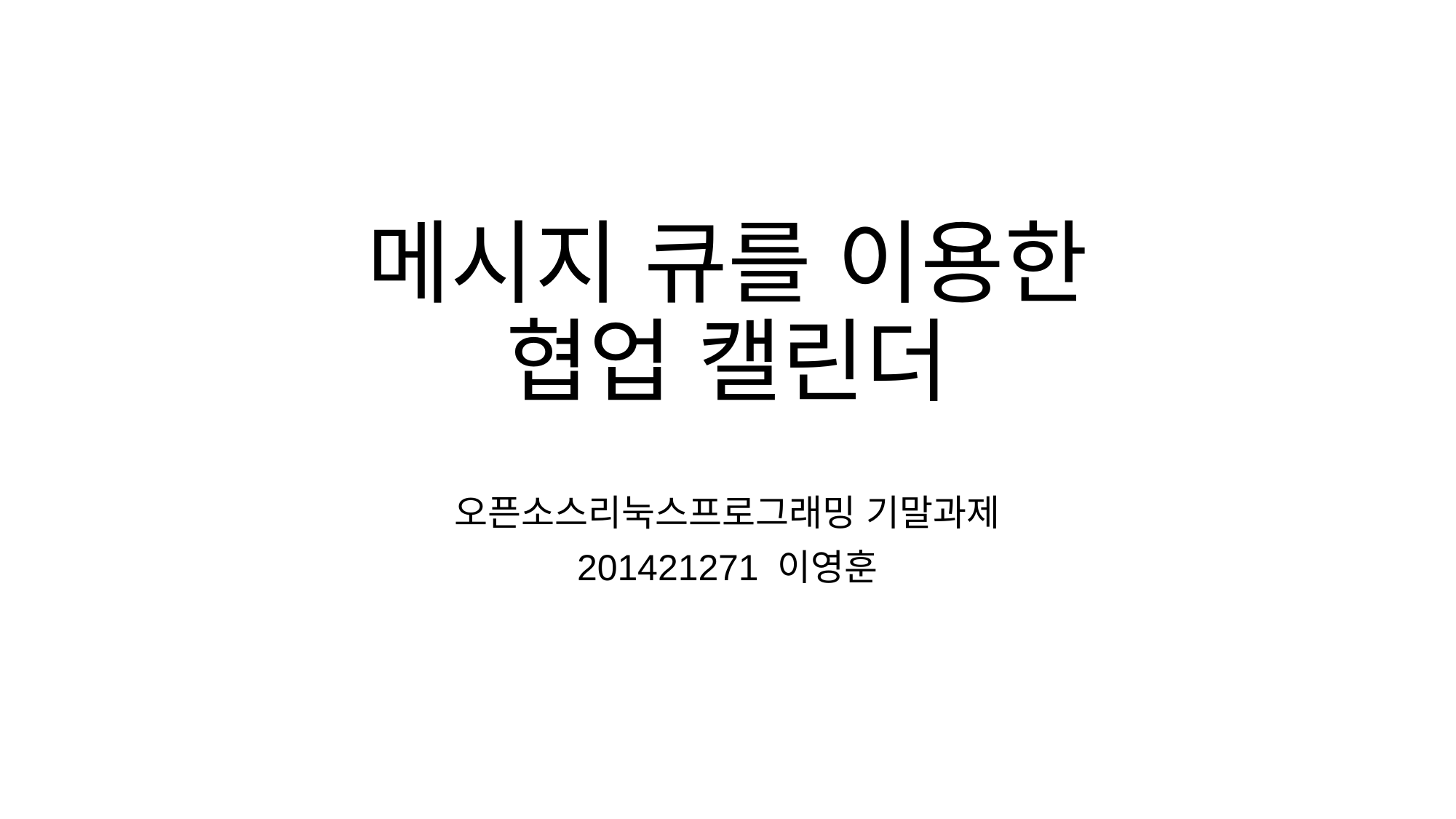

# 메시지 큐를 이용한 협업 캘린더

오픈소스리눅스프로그래밍 기말과제
201421271 이영훈